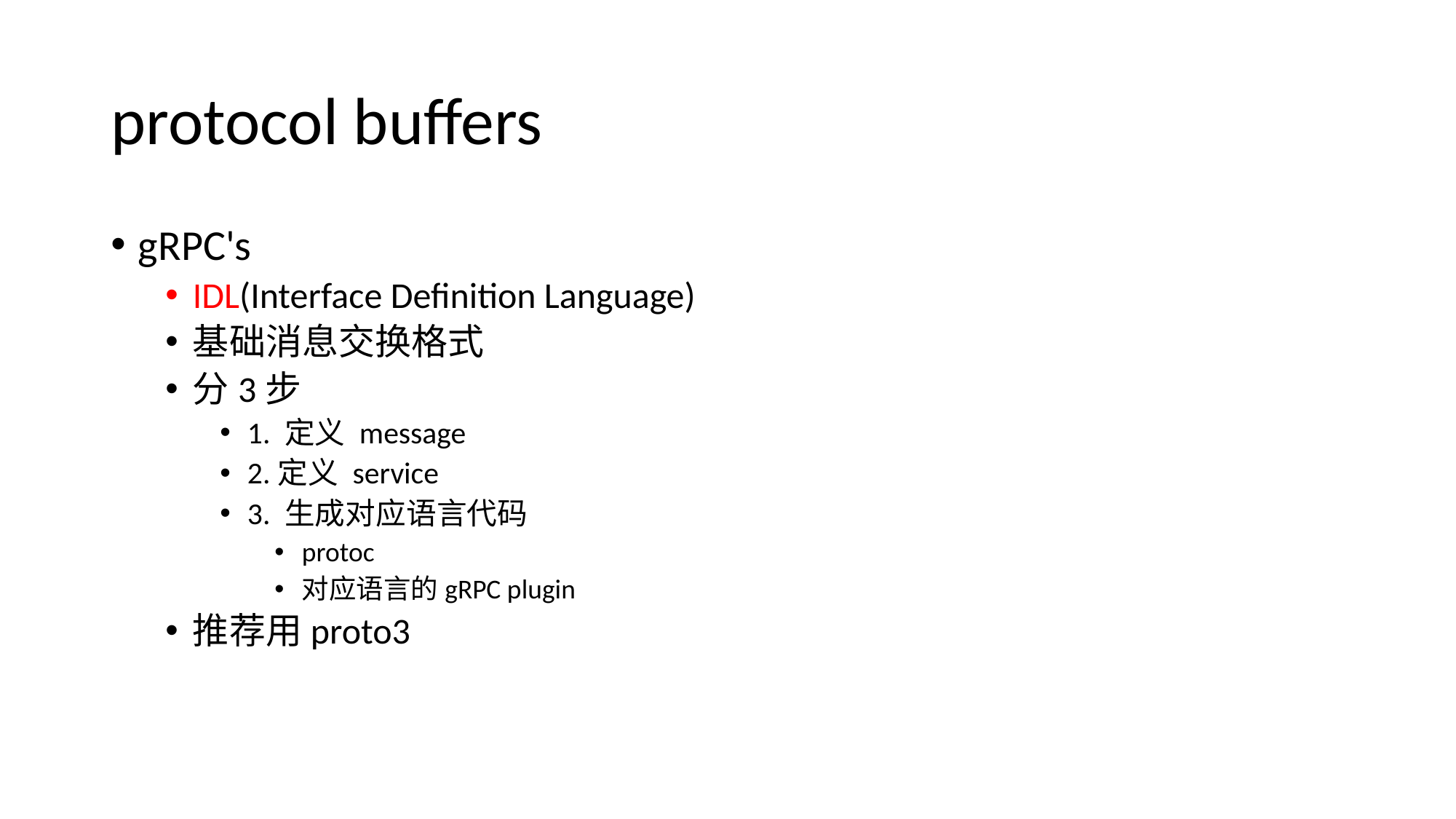

# protocol buffers
gRPC's
IDL(Interface Definition Language)
基础消息交换格式
分3步
1. 定义 message
2.定义 service
3. 生成对应语言代码
protoc
对应语言的gRPC plugin
推荐用proto3